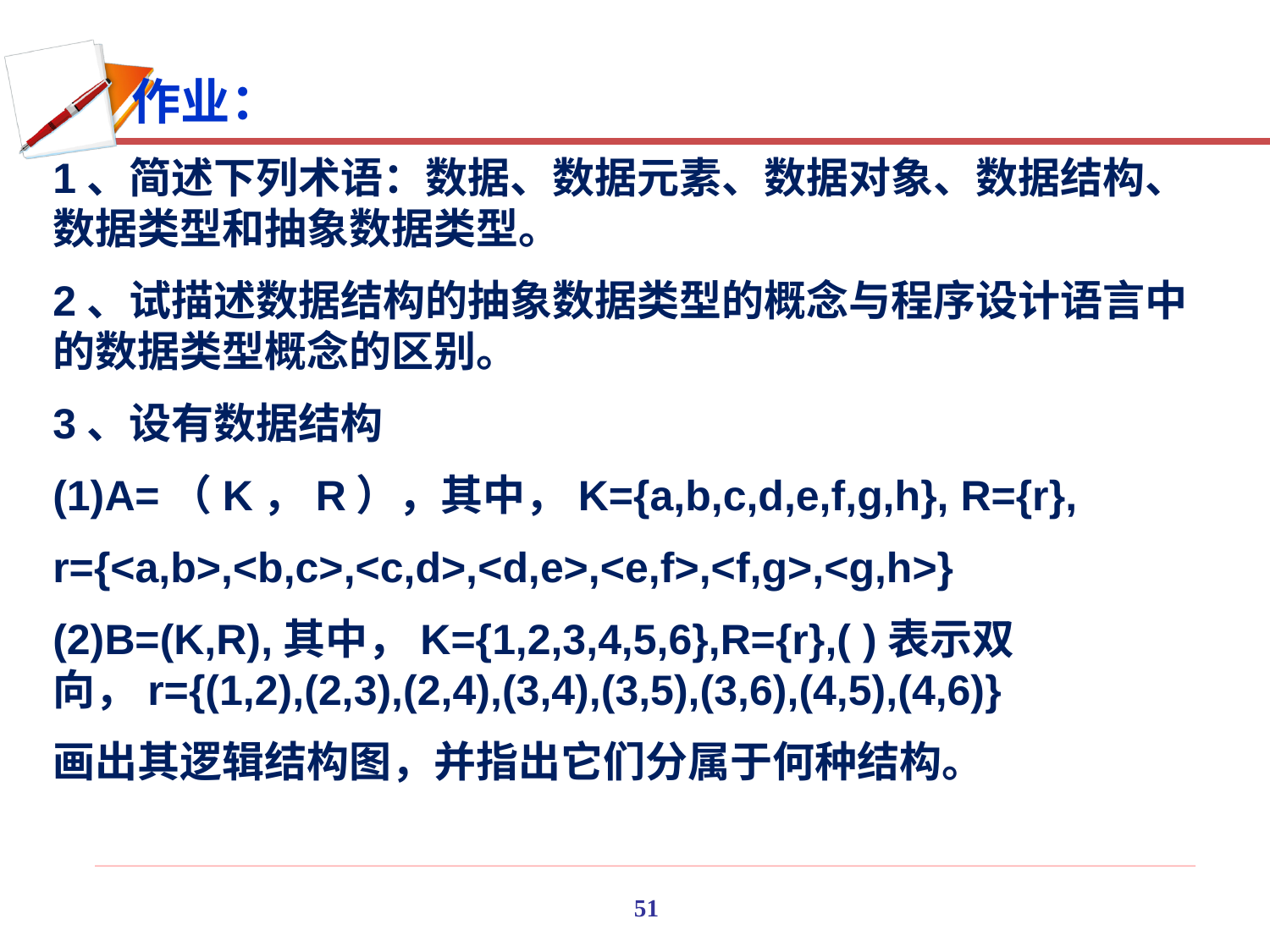

作业：
1、简述下列术语：数据、数据元素、数据对象、数据结构、数据类型和抽象数据类型。
2、试描述数据结构的抽象数据类型的概念与程序设计语言中的数据类型概念的区别。
3、设有数据结构
(1)A=（K，R），其中，K={a,b,c,d,e,f,g,h}, R={r},
r={<a,b>,<b,c>,<c,d>,<d,e>,<e,f>,<f,g>,<g,h>}
(2)B=(K,R),其中，K={1,2,3,4,5,6},R={r},( )表示双向，r={(1,2),(2,3),(2,4),(3,4),(3,5),(3,6),(4,5),(4,6)}
画出其逻辑结构图，并指出它们分属于何种结构。